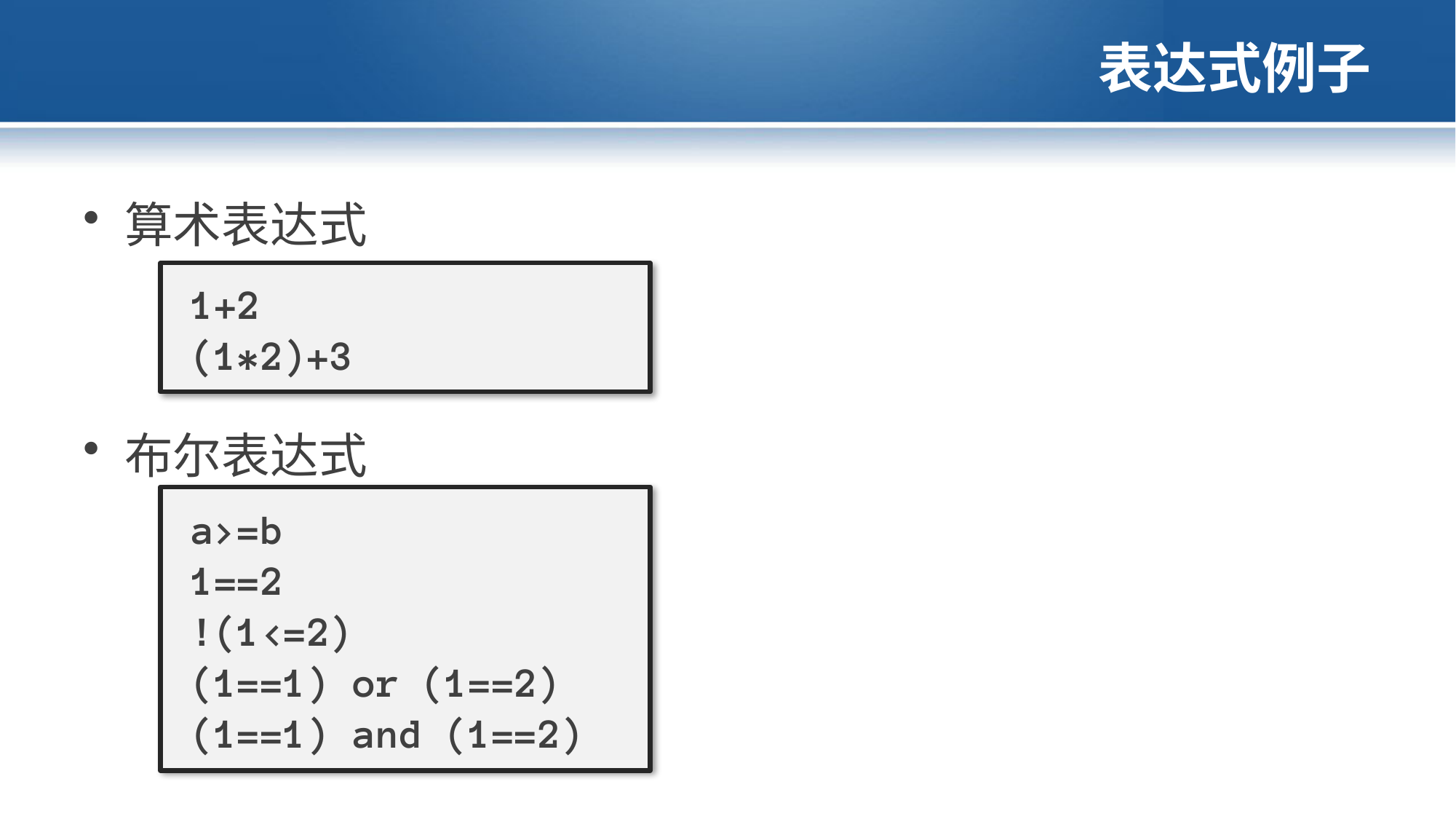

# 表达式例子
算术表达式

布尔表达式
1+2
(1*2)+3
a>=b
1==2
!(1<=2)
(1==1) or (1==2)
(1==1) and (1==2)